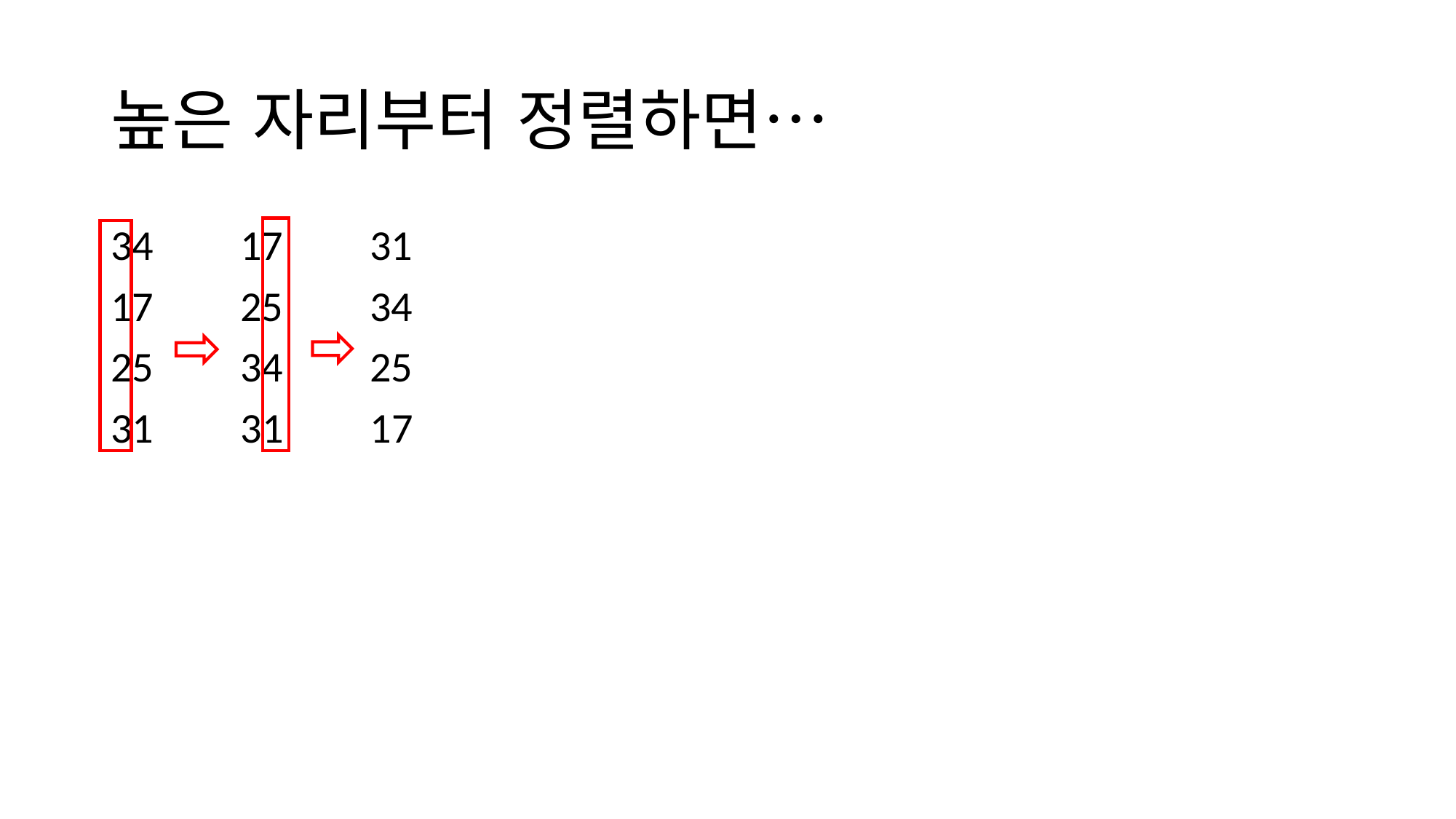

# 높은 자리부터 정렬하면…
34         17         31
17         25         34
25         34         25
31         31         17